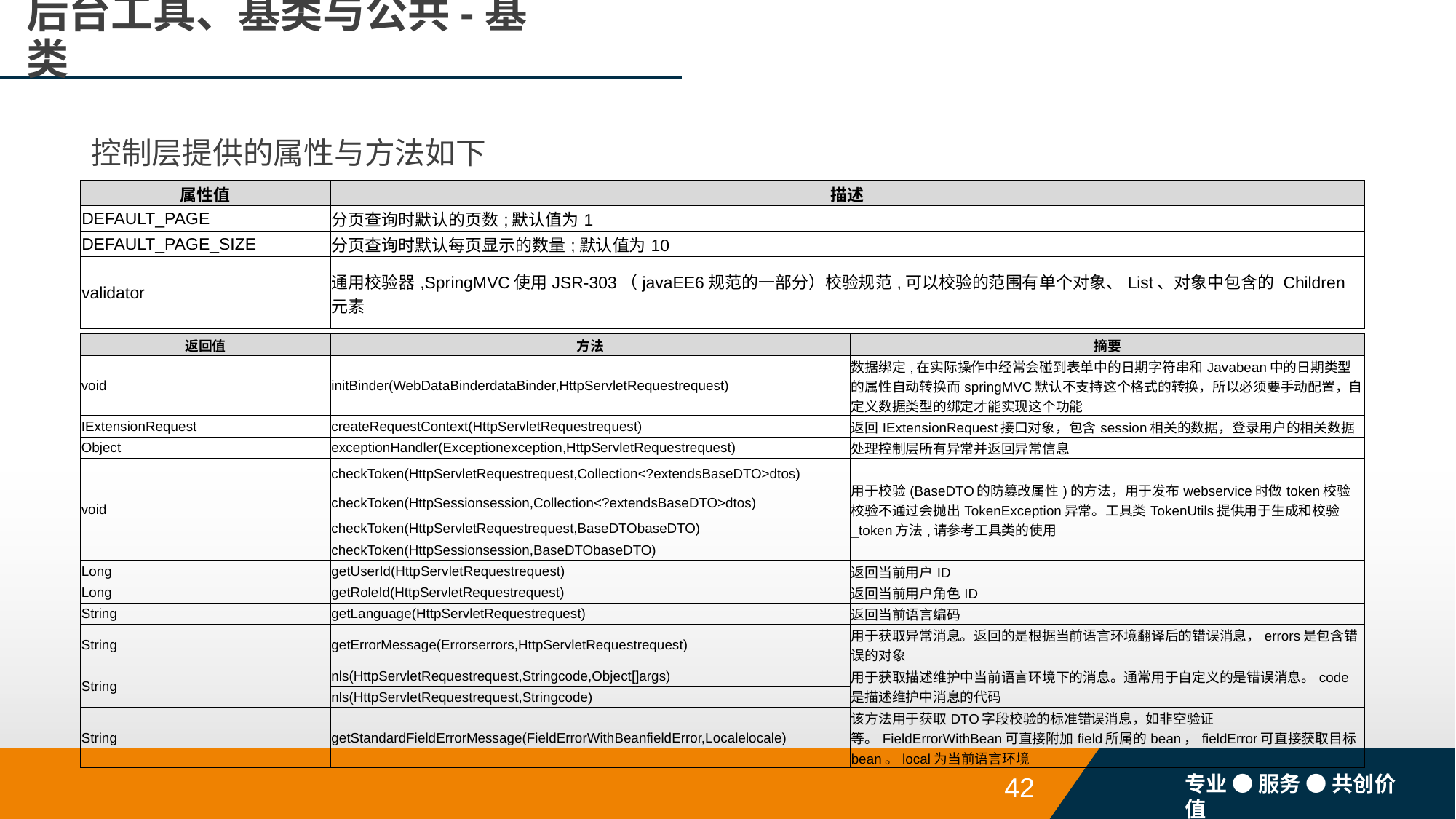

# 后台工具、基类与公共-基类
控制层提供的属性与方法如下
| 属性值 | 描述 |
| --- | --- |
| DEFAULT\_PAGE | 分页查询时默认的页数;默认值为1 |
| DEFAULT\_PAGE\_SIZE | 分页查询时默认每页显示的数量;默认值为10 |
| validator | 通用校验器,SpringMVC使用JSR-303（javaEE6规范的一部分）校验规范,可以校验的范围有单个对象、List、对象中包含的 Children 元素 |
| 返回值 | 方法 | 摘要 |
| --- | --- | --- |
| void | initBinder(WebDataBinderdataBinder,HttpServletRequestrequest) | 数据绑定,在实际操作中经常会碰到表单中的日期字符串和Javabean中的日期类型的属性自动转换而springMVC默认不支持这个格式的转换，所以必须要手动配置，自定义数据类型的绑定才能实现这个功能 |
| IExtensionRequest | createRequestContext(HttpServletRequestrequest) | 返回IExtensionRequest接口对象，包含session相关的数据，登录用户的相关数据 |
| Object | exceptionHandler(Exceptionexception,HttpServletRequestrequest) | 处理控制层所有异常并返回异常信息 |
| void | checkToken(HttpServletRequestrequest,Collection<?extendsBaseDTO>dtos) | 用于校验(BaseDTO的防篡改属性)的方法，用于发布webservice时做token校验校验不通过会抛出TokenException异常。工具类TokenUtils提供用于生成和校验\_token方法,请参考工具类的使用 |
|  | checkToken(HttpSessionsession,Collection<?extendsBaseDTO>dtos) |  |
|  | checkToken(HttpServletRequestrequest,BaseDTObaseDTO) |  |
|  | checkToken(HttpSessionsession,BaseDTObaseDTO) |  |
| Long | getUserId(HttpServletRequestrequest) | 返回当前用户ID |
| Long | getRoleId(HttpServletRequestrequest) | 返回当前用户角色ID |
| String | getLanguage(HttpServletRequestrequest) | 返回当前语言编码 |
| String | getErrorMessage(Errorserrors,HttpServletRequestrequest) | 用于获取异常消息。返回的是根据当前语言环境翻译后的错误消息，errors是包含错误的对象 |
| String | nls(HttpServletRequestrequest,Stringcode,Object[]args) | 用于获取描述维护中当前语言环境下的消息。通常用于自定义的是错误消息。code是描述维护中消息的代码 |
|  | nls(HttpServletRequestrequest,Stringcode) |  |
| String | getStandardFieldErrorMessage(FieldErrorWithBeanfieldError,Localelocale) | 该方法用于获取DTO字段校验的标准错误消息，如非空验证等。FieldErrorWithBean可直接附加field所属的bean，fieldError可直接获取目标bean。local为当前语言环境 |